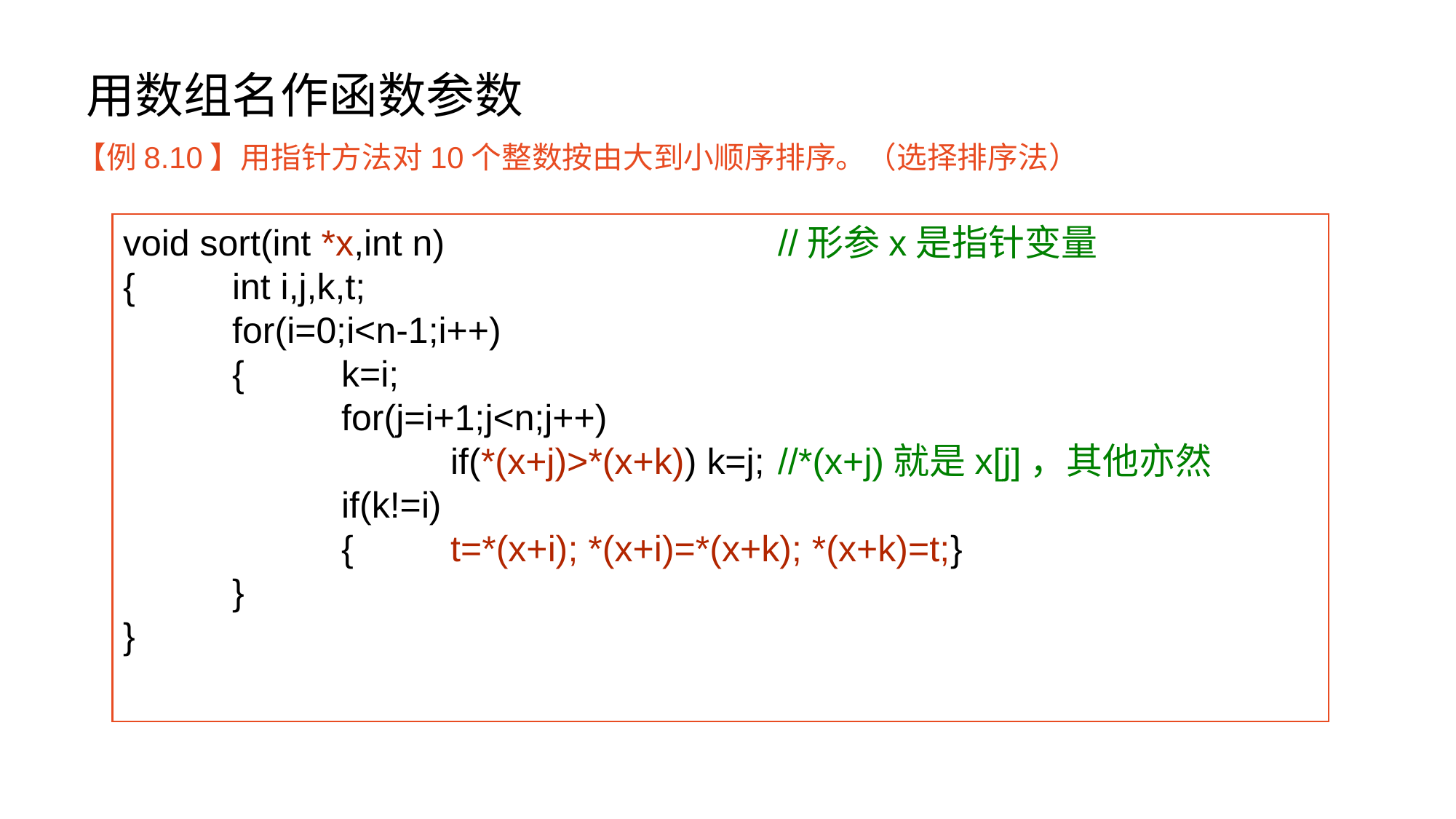

# 用数组名作函数参数
【例8.10】用指针方法对10个整数按由大到小顺序排序。（选择排序法）
void sort(int *x,int n)				//形参x是指针变量
{	int i,j,k,t;
	for(i=0;i<n-1;i++)
	{	k=i;
		for(j=i+1;j<n;j++)
			if(*(x+j)>*(x+k)) k=j;	//*(x+j)就是x[j]，其他亦然
		if(k!=i)
		{	t=*(x+i); *(x+i)=*(x+k); *(x+k)=t;}
	}
}